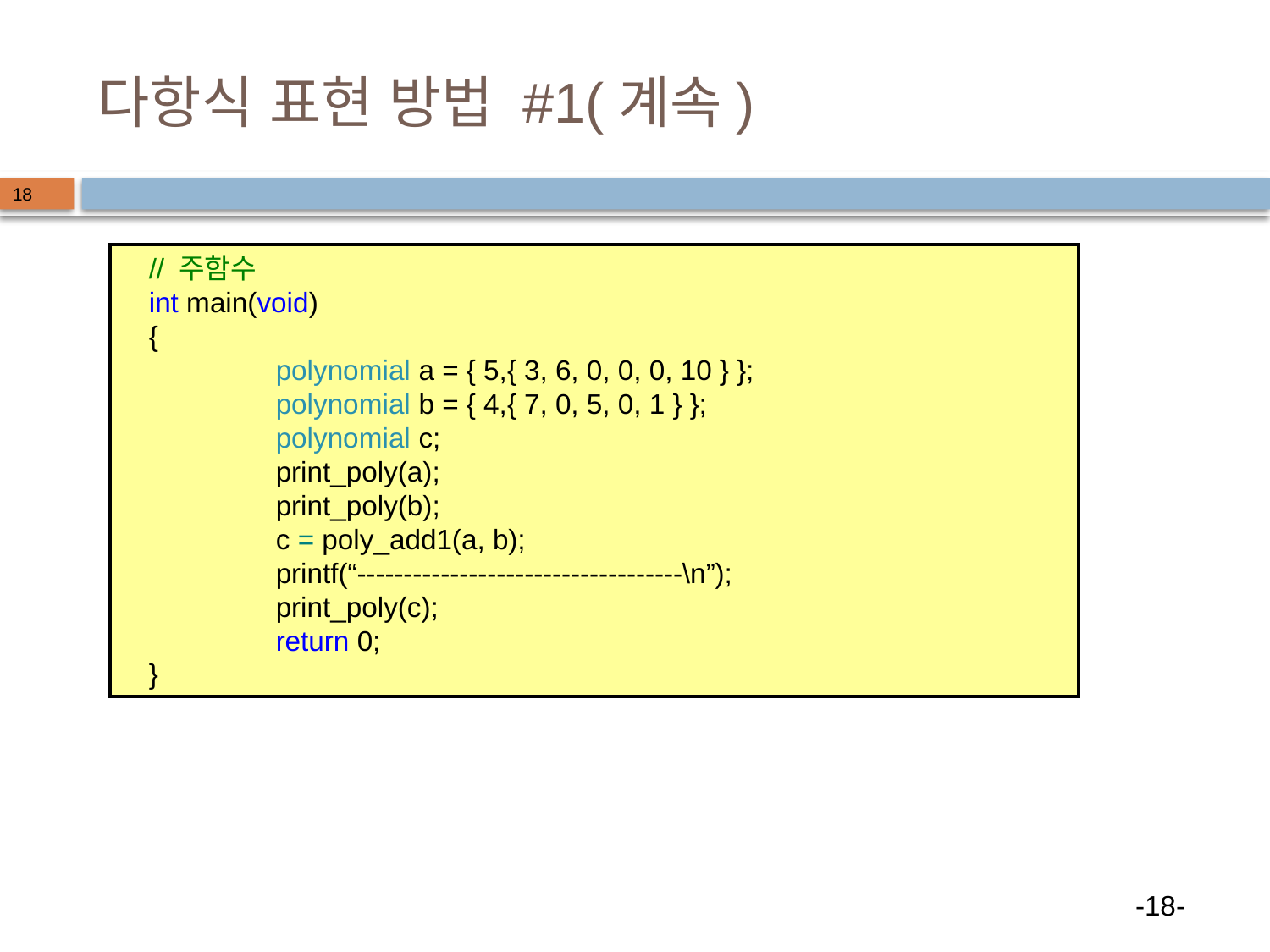

# 다항식 표현 방법 #1(계속)
18
// 주함수
int main(void)
{
	polynomial a = { 5,{ 3, 6, 0, 0, 0, 10 } };
	polynomial b = { 4,{ 7, 0, 5, 0, 1 } };
	polynomial c;
	print_poly(a);
	print_poly(b);
	c = poly_add1(a, b);
	printf(“-----------------------------------\n”);
	print_poly(c);
	return 0;
}